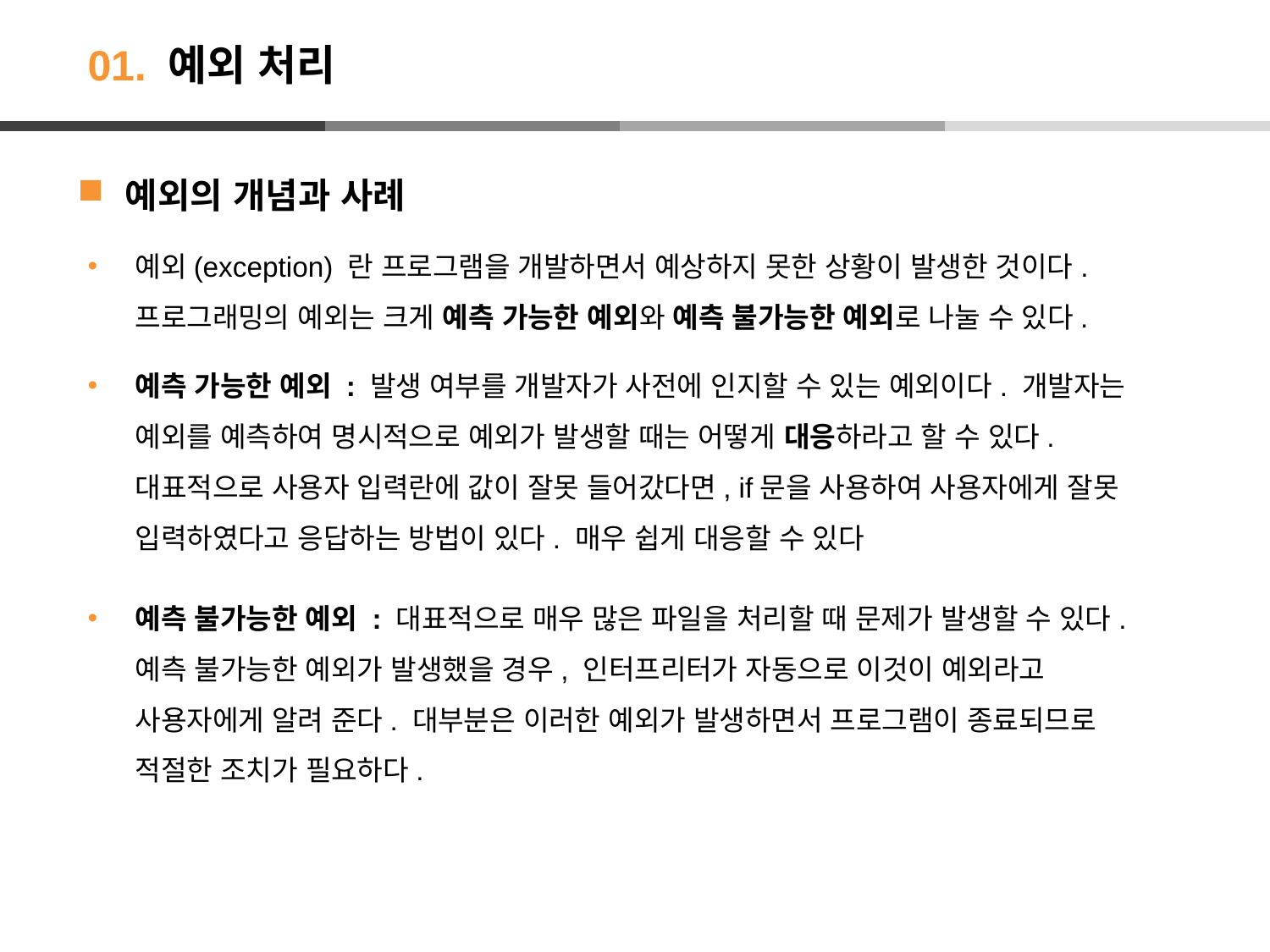

# 01. 예외 처리
예외의 개념과 사례
예외(exception) 란 프로그램을 개발하면서 예상하지 못한 상황이 발생한 것이다. 프로그래밍의 예외는 크게 예측 가능한 예외와 예측 불가능한 예외로 나눌 수 있다.
예측 가능한 예외 : 발생 여부를 개발자가 사전에 인지할 수 있는 예외이다. 개발자는 예외를 예측하여 명시적으로 예외가 발생할 때는 어떻게 대응하라고 할 수 있다. 대표적으로 사용자 입력란에 값이 잘못 들어갔다면, if문을 사용하여 사용자에게 잘못 입력하였다고 응답하는 방법이 있다. 매우 쉽게 대응할 수 있다
예측 불가능한 예외 : 대표적으로 매우 많은 파일을 처리할 때 문제가 발생할 수 있다. 예측 불가능한 예외가 발생했을 경우, 인터프리터가 자동으로 이것이 예외라고 사용자에게 알려 준다. 대부분은 이러한 예외가 발생하면서 프로그램이 종료되므로 적절한 조치가 필요하다.